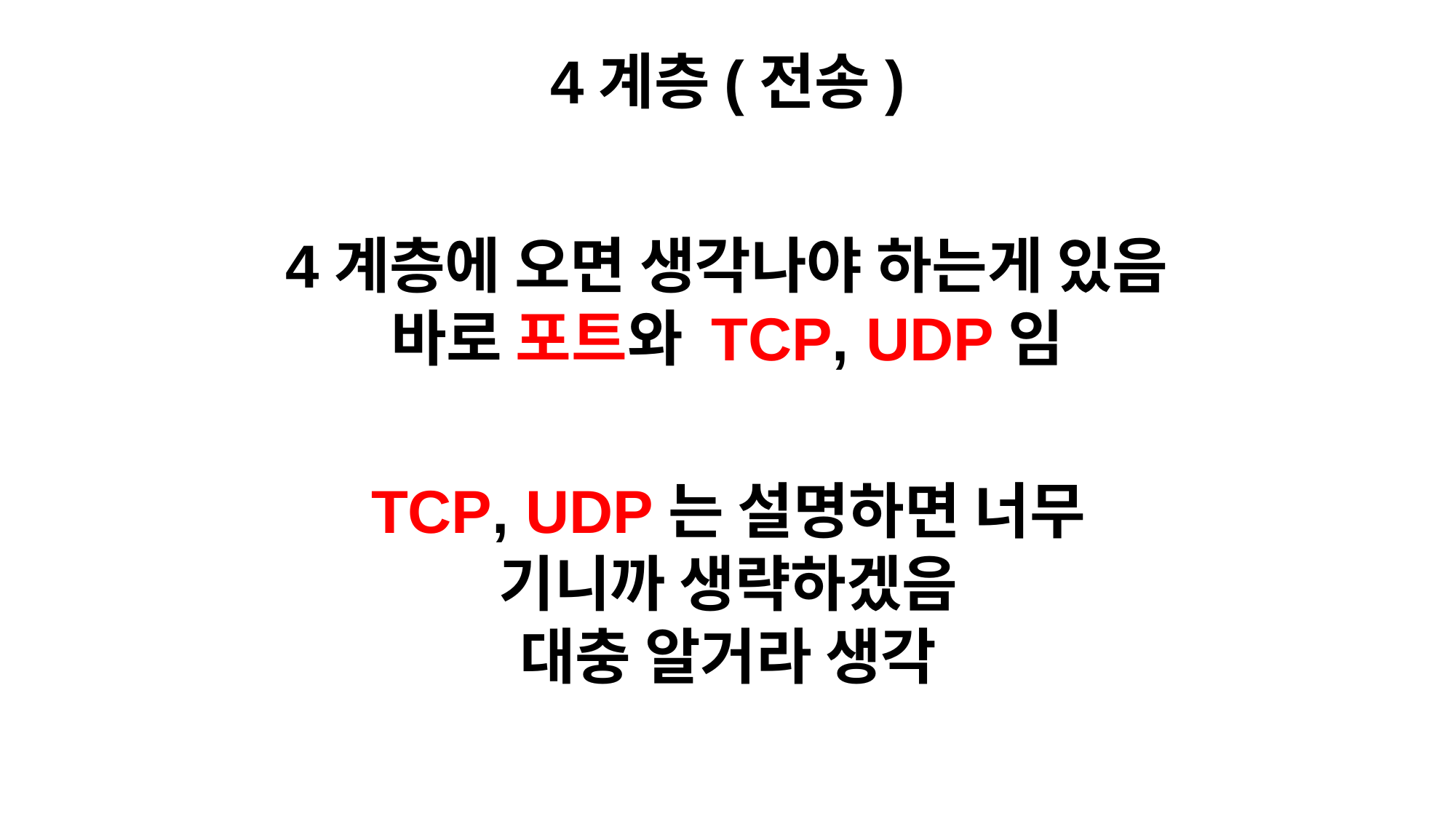

4계층(전송)
4계층에 오면 생각나야 하는게 있음
바로 포트와 TCP, UDP임
TCP, UDP는 설명하면 너무
기니까 생략하겠음
대충 알거라 생각